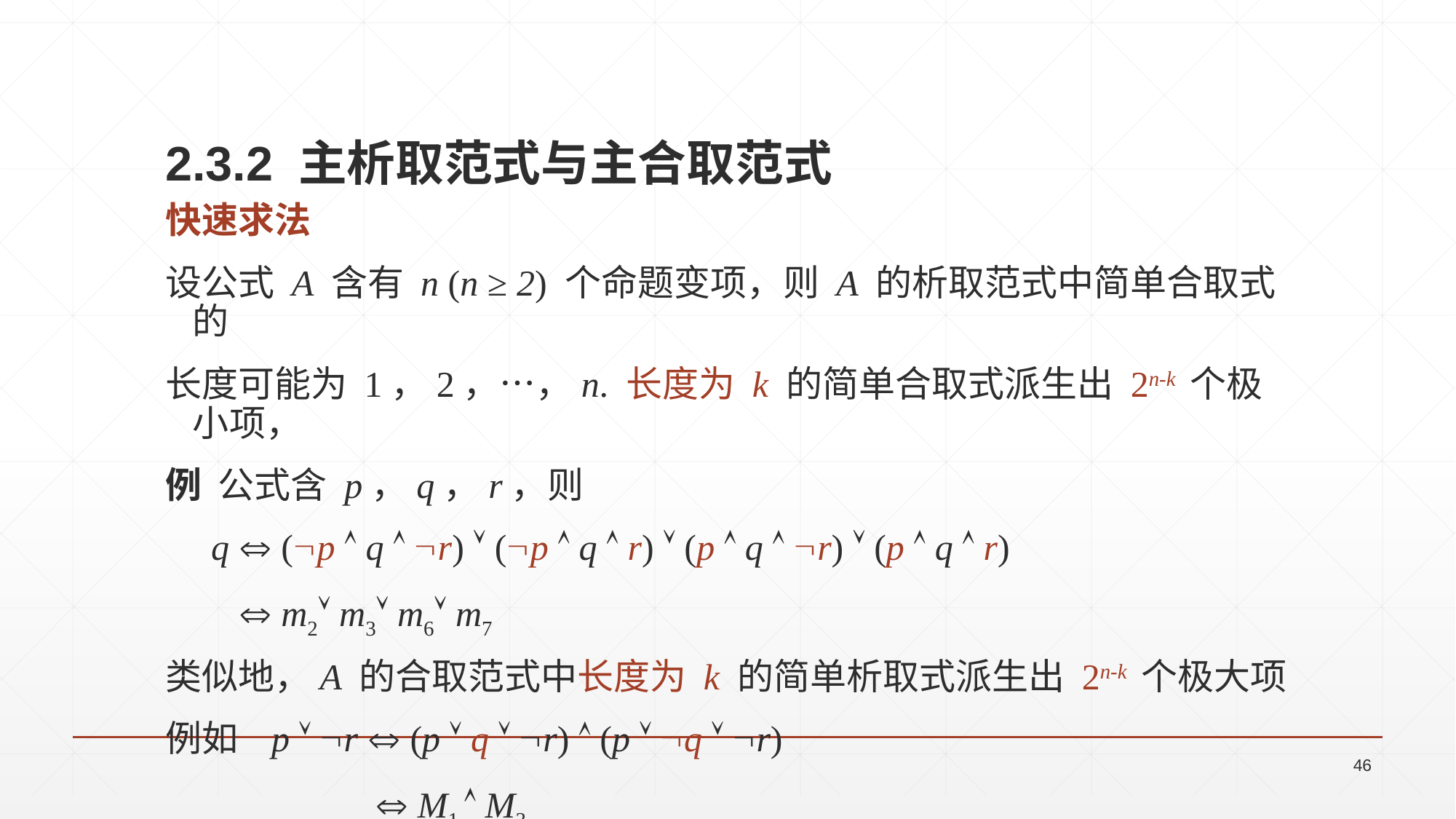

2.3.2 主析取范式与主合取范式
快速求法
设公式 A 含有 n (n ≥ 2) 个命题变项，则 A 的析取范式中简单合取式的
长度可能为 1，2，…，n. 长度为 k 的简单合取式派生出 2n-k 个极小项，
例  公式含 p，q，r，则
     q ⇔ (¬p ∧ q ∧ ¬r) ∨ (¬p ∧ q ∧ r) ∨ (p ∧ q ∧ ¬r) ∨ (p ∧ q ∧ r)
        ⇔ m2∨ m3∨ m6∨ m7
类似地，A 的合取范式中长度为 k 的简单析取式派生出 2n-k 个极大项
例如   p ∨ ¬r ⇔ (p ∨ q ∨ ¬r) ∧ (p ∨ ¬q ∨ ¬r)
                       ⇔ M1 ∧ M3
46